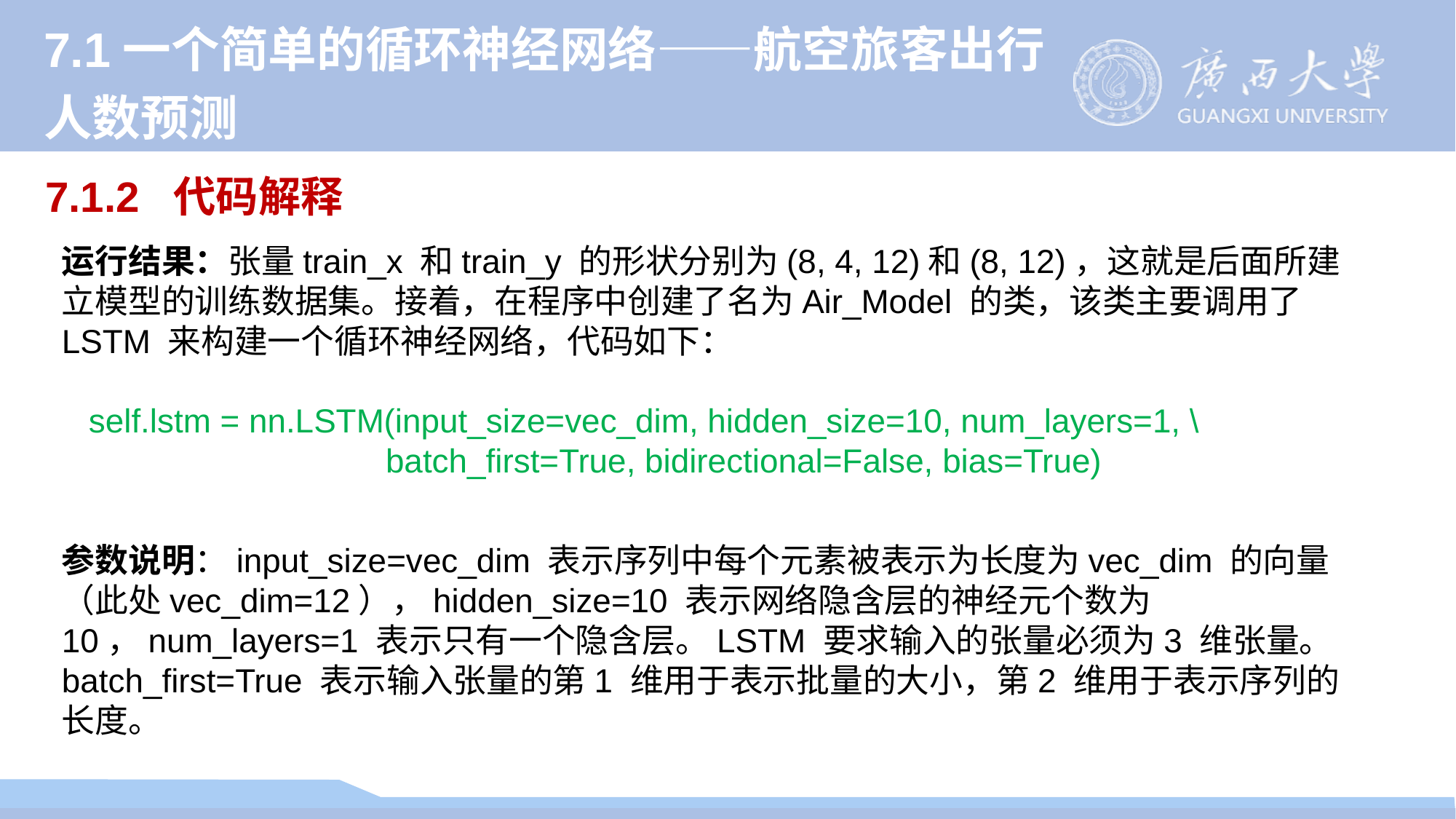

7.1一个简单的循环神经网络——航空旅客出行
人数预测
7.1.2  代码解释
运行结果：张量train_x 和train_y 的形状分别为(8, 4, 12)和(8, 12)，这就是后面所建立模型的训练数据集。接着，在程序中创建了名为Air_Model 的类，该类主要调用了LSTM 来构建一个循环神经网络，代码如下：
self.lstm = nn.LSTM(input_size=vec_dim, hidden_size=10, num_layers=1, \
                                batch_first=True, bidirectional=False, bias=True)
参数说明：input_size=vec_dim 表示序列中每个元素被表示为长度为vec_dim 的向量（此处vec_dim=12），hidden_size=10 表示网络隐含层的神经元个数为10，num_layers=1 表示只有一个隐含层。LSTM 要求输入的张量必须为3 维张量。batch_first=True 表示输入张量的第1 维用于表示批量的大小，第2 维用于表示序列的长度。